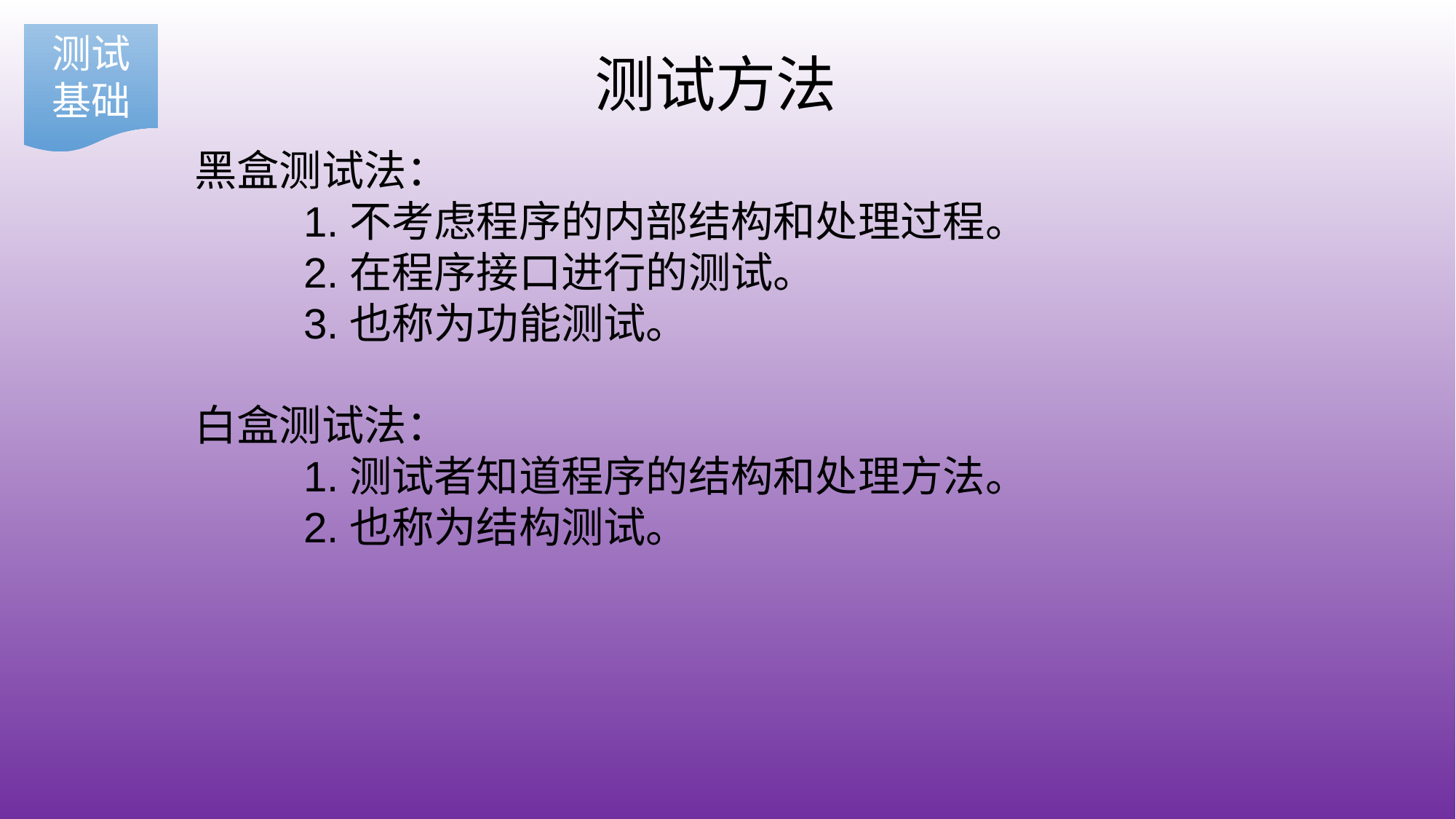

测试基础
		测试方法
黑盒测试法：
	1.不考虑程序的内部结构和处理过程。
	2.在程序接口进行的测试。
	3.也称为功能测试。

白盒测试法：
	1.测试者知道程序的结构和处理方法。
	2.也称为结构测试。